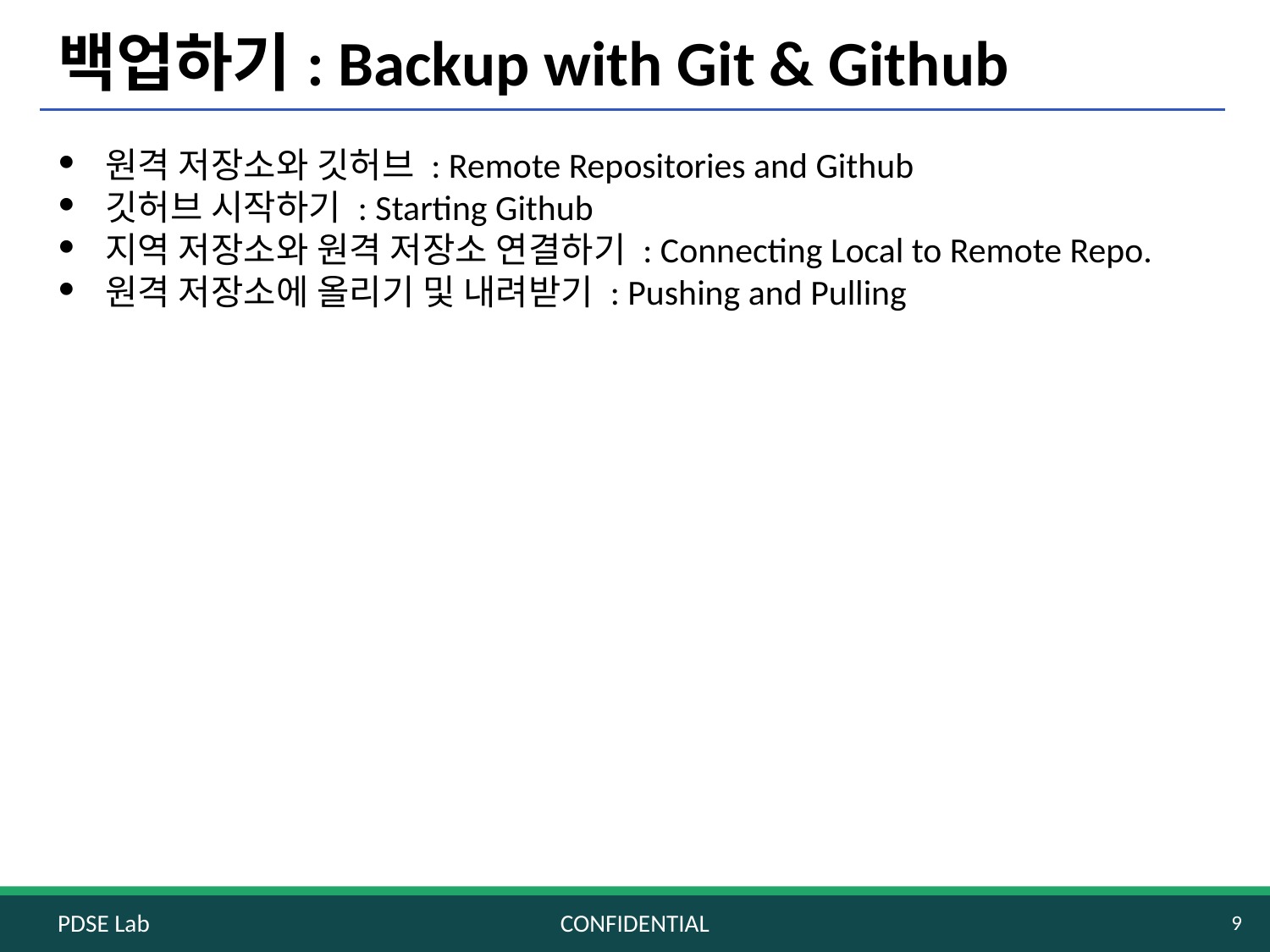

# 백업하기: Backup with Git & Github
원격 저장소와 깃허브 : Remote Repositories and Github
깃허브 시작하기 : Starting Github
지역 저장소와 원격 저장소 연결하기 : Connecting Local to Remote Repo.
원격 저장소에 올리기 및 내려받기 : Pushing and Pulling

PDSE Lab
CONFIDENTIAL
9